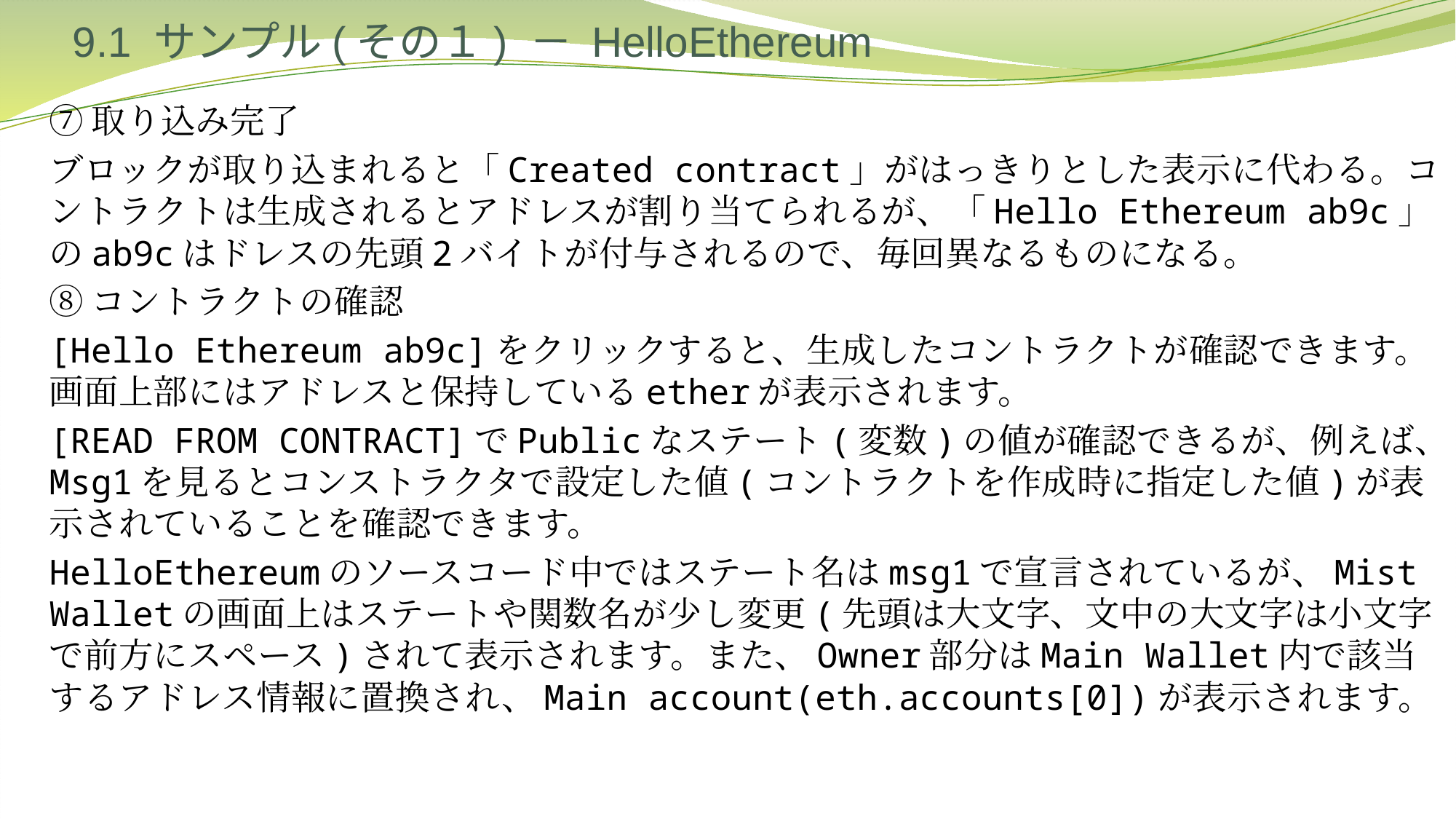

# 9.1 サンプル(その１) － HelloEthereum

⑦取り込み完了
ブロックが取り込まれると「Created contract」がはっきりとした表示に代わる。コントラクトは生成されるとアドレスが割り当てられるが、「Hello Ethereum ab9c」のab9cはドレスの先頭2バイトが付与されるので、毎回異なるものになる。
⑧コントラクトの確認
[Hello Ethereum ab9c]をクリックすると、生成したコントラクトが確認できます。 画面上部にはアドレスと保持しているetherが表示されます。
[READ FROM CONTRACT]でPublicなステート(変数)の値が確認できるが、例えば、Msg1を見るとコンストラクタで設定した値(コントラクトを作成時に指定した値)が表示されていることを確認できます。
HelloEthereumのソースコード中ではステート名はmsg1で宣言されているが、Mist Walletの画面上はステートや関数名が少し変更(先頭は大文字、文中の大文字は小文字で前方にスペース)されて表示されます。また、Owner部分はMain Wallet内で該当するアドレス情報に置換され、Main account(eth.accounts[0])が表示されます。